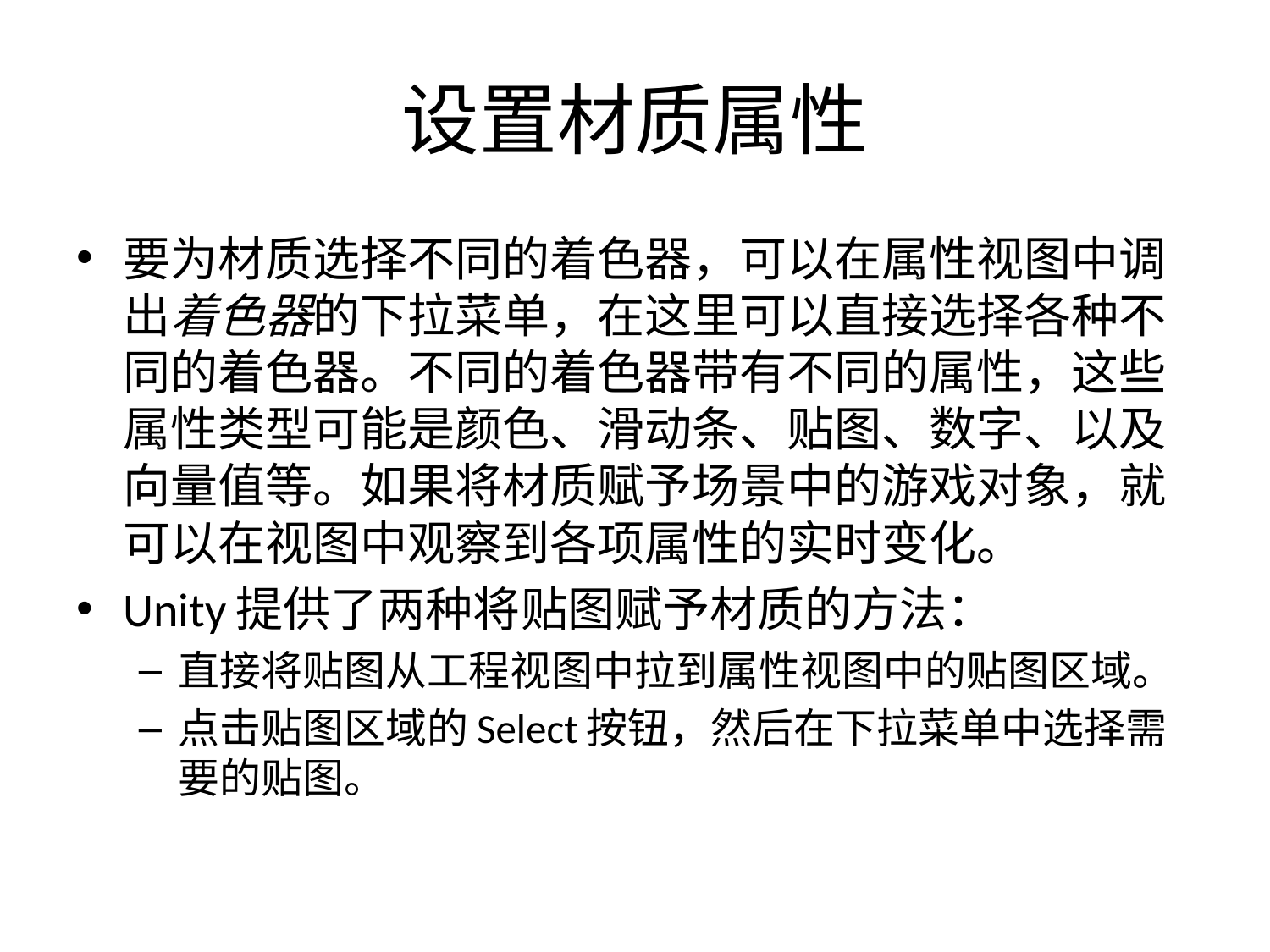

# 设置材质属性
要为材质选择不同的着色器，可以在属性视图中调出着色器的下拉菜单，在这里可以直接选择各种不同的着色器。不同的着色器带有不同的属性，这些属性类型可能是颜色、滑动条、贴图、数字、以及向量值等。如果将材质赋予场景中的游戏对象，就可以在视图中观察到各项属性的实时变化。
Unity提供了两种将贴图赋予材质的方法：
直接将贴图从工程视图中拉到属性视图中的贴图区域。
点击贴图区域的Select按钮，然后在下拉菜单中选择需要的贴图。